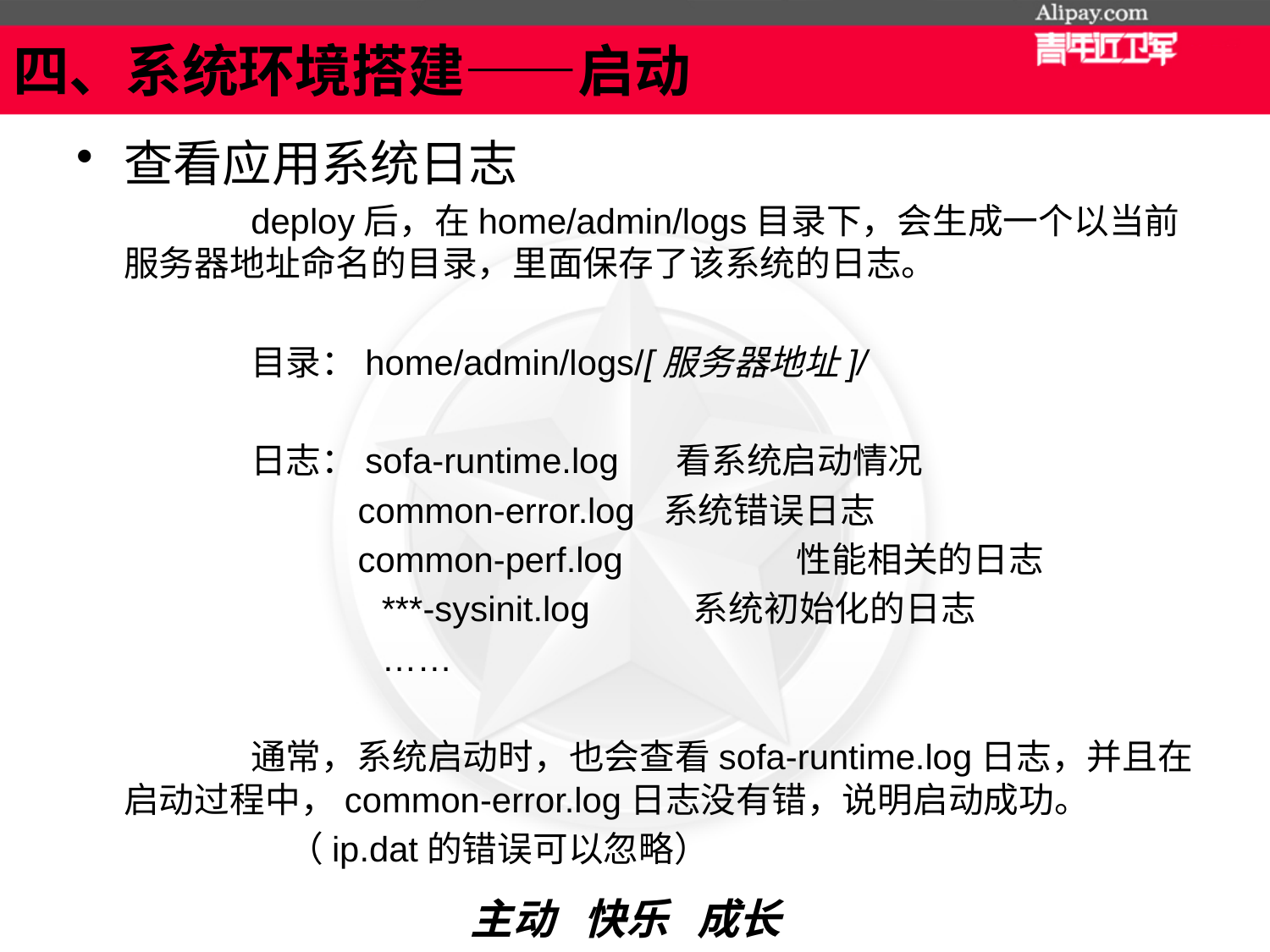

# 四、系统环境搭建——启动
查看应用系统日志
		deploy后，在home/admin/logs目录下，会生成一个以当前服务器地址命名的目录，里面保存了该系统的日志。

		目录：home/admin/logs/[服务器地址]/

		日志：sofa-runtime.log     看系统启动情况
		           common-error.log  系统错误日志
		           common-perf.log 	   性能相关的日志
		           ***-sysinit.log	   系统初始化的日志
		           ……

		通常，系统启动时，也会查看sofa-runtime.log日志，并且在启动过程中，common-error.log日志没有错，说明启动成功。
                          （ip.dat的错误可以忽略）

主动   快乐   成长